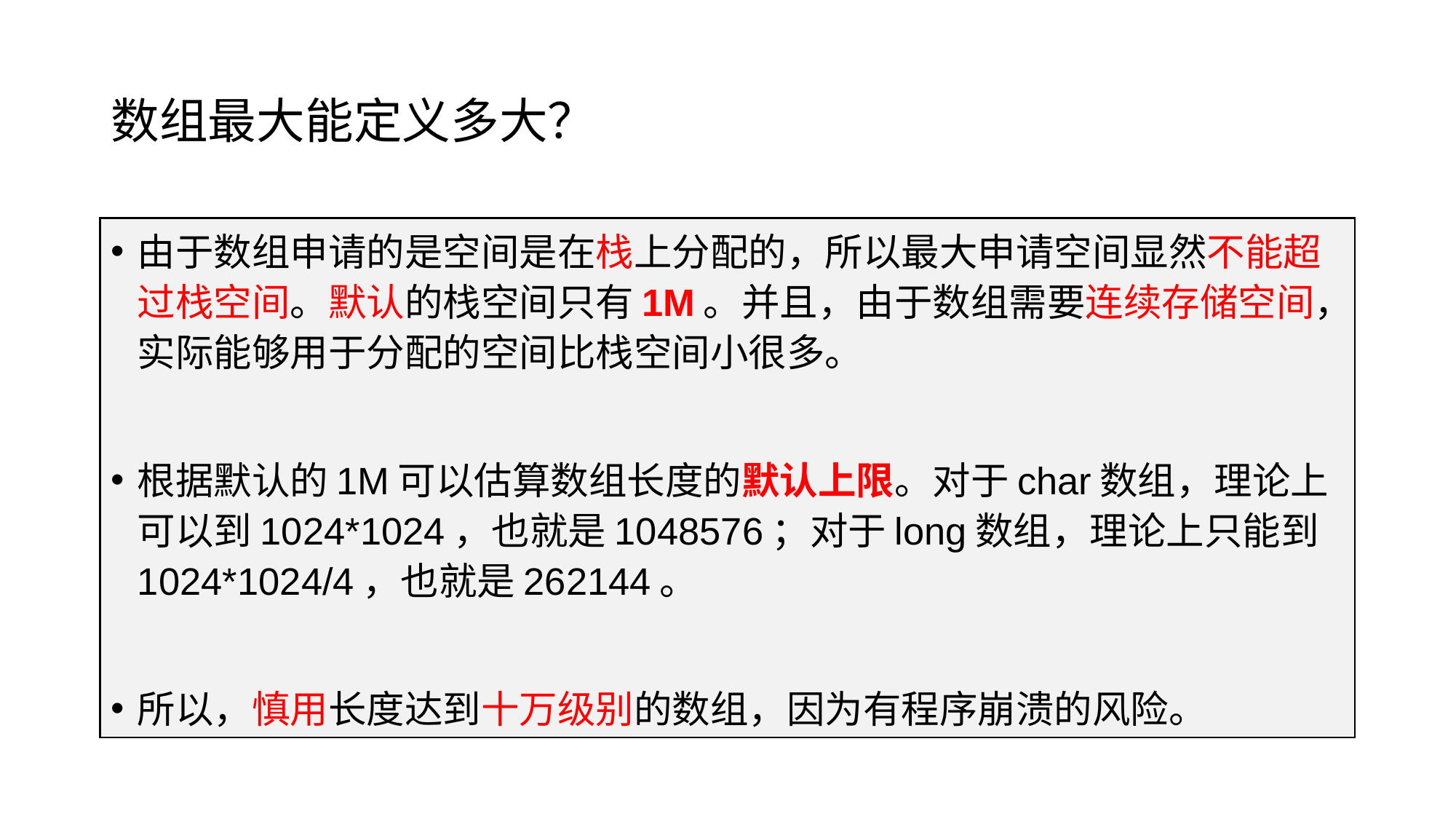

# 数组最大能定义多大？
由于数组申请的是空间是在栈上分配的，所以最大申请空间显然不能超过栈空间。默认的栈空间只有1M。并且，由于数组需要连续存储空间，实际能够用于分配的空间比栈空间小很多。

根据默认的1M可以估算数组长度的默认上限。对于char数组，理论上可以到1024*1024，也就是1048576；对于long数组，理论上只能到1024*1024/4，也就是262144。

所以，慎用长度达到十万级别的数组，因为有程序崩溃的风险。